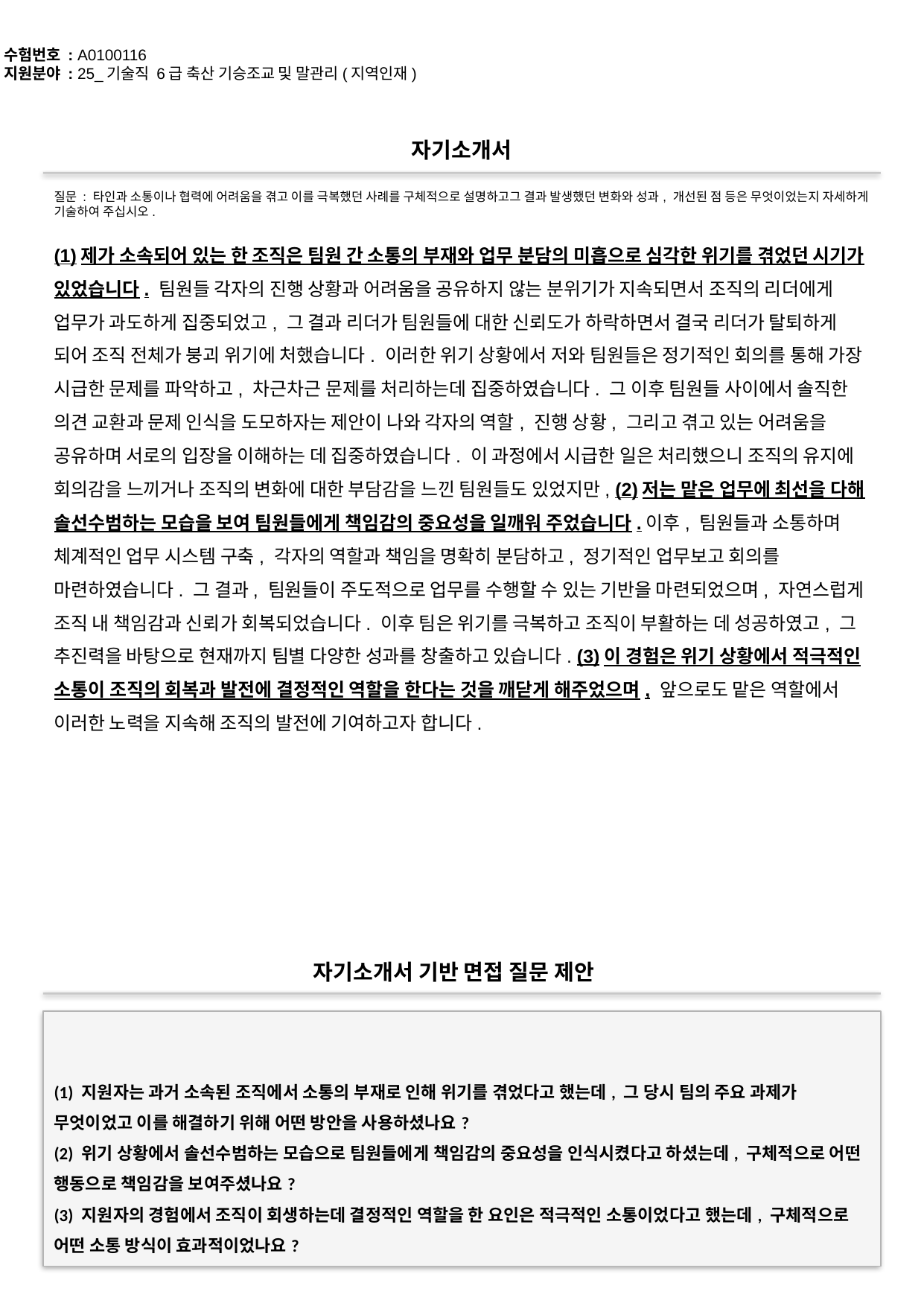

수험번호 : A0100116
지원분야 : 25_기술직 6급 축산 기승조교 및 말관리(지역인재)
#

자기소개서

질문 : 타인과 소통이나 협력에 어려움을 겪고 이를 극복했던 사례를 구체적으로 설명하고그 결과 발생했던 변화와 성과, 개선된 점 등은 무엇이었는지 자세하게 기술하여 주십시오.

(1)제가 소속되어 있는 한 조직은 팀원 간 소통의 부재와 업무 분담의 미흡으로 심각한 위기를 겪었던 시기가 있었습니다. 팀원들 각자의 진행 상황과 어려움을 공유하지 않는 분위기가 지속되면서 조직의 리더에게 업무가 과도하게 집중되었고, 그 결과 리더가 팀원들에 대한 신뢰도가 하락하면서 결국 리더가 탈퇴하게 되어 조직 전체가 붕괴 위기에 처했습니다. 이러한 위기 상황에서 저와 팀원들은 정기적인 회의를 통해 가장 시급한 문제를 파악하고, 차근차근 문제를 처리하는데 집중하였습니다. 그 이후 팀원들 사이에서 솔직한 의견 교환과 문제 인식을 도모하자는 제안이 나와 각자의 역할, 진행 상황, 그리고 겪고 있는 어려움을 공유하며 서로의 입장을 이해하는 데 집중하였습니다. 이 과정에서 시급한 일은 처리했으니 조직의 유지에 회의감을 느끼거나 조직의 변화에 대한 부담감을 느낀 팀원들도 있었지만, (2)저는 맡은 업무에 최선을 다해 솔선수범하는 모습을 보여 팀원들에게 책임감의 중요성을 일깨워 주었습니다.이후, 팀원들과 소통하며 체계적인 업무 시스템 구축, 각자의 역할과 책임을 명확히 분담하고, 정기적인 업무보고 회의를 마련하였습니다. 그 결과, 팀원들이 주도적으로 업무를 수행할 수 있는 기반을 마련되었으며, 자연스럽게 조직 내 책임감과 신뢰가 회복되었습니다. 이후 팀은 위기를 극복하고 조직이 부활하는 데 성공하였고, 그 추진력을 바탕으로 현재까지 팀별 다양한 성과를 창출하고 있습니다. (3)이 경험은 위기 상황에서 적극적인 소통이 조직의 회복과 발전에 결정적인 역할을 한다는 것을 깨닫게 해주었으며, 앞으로도 맡은 역할에서 이러한 노력을 지속해 조직의 발전에 기여하고자 합니다.

자기소개서 기반 면접 질문 제안

(1) 지원자는 과거 소속된 조직에서 소통의 부재로 인해 위기를 겪었다고 했는데, 그 당시 팀의 주요 과제가 무엇이었고 이를 해결하기 위해 어떤 방안을 사용하셨나요?
(2) 위기 상황에서 솔선수범하는 모습으로 팀원들에게 책임감의 중요성을 인식시켰다고 하셨는데, 구체적으로 어떤 행동으로 책임감을 보여주셨나요?
(3) 지원자의 경험에서 조직이 회생하는데 결정적인 역할을 한 요인은 적극적인 소통이었다고 했는데, 구체적으로 어떤 소통 방식이 효과적이었나요?